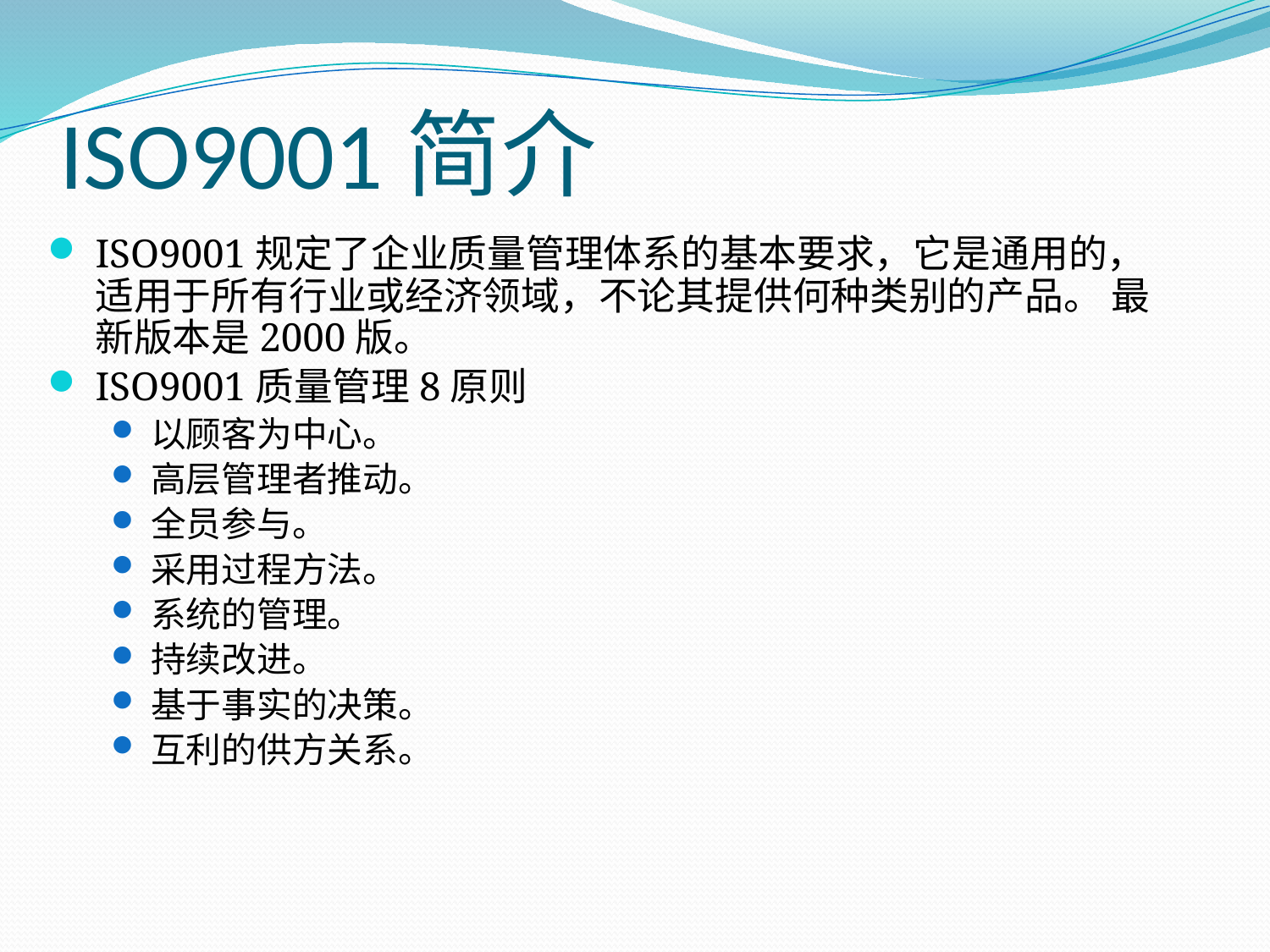

ISO9001简介
ISO9001规定了企业质量管理体系的基本要求，它是通用的，适用于所有行业或经济领域，不论其提供何种类别的产品。 最新版本是2000版。
ISO9001质量管理8原则
以顾客为中心。
高层管理者推动。
全员参与。
采用过程方法。
系统的管理。
持续改进。
基于事实的决策。
互利的供方关系。